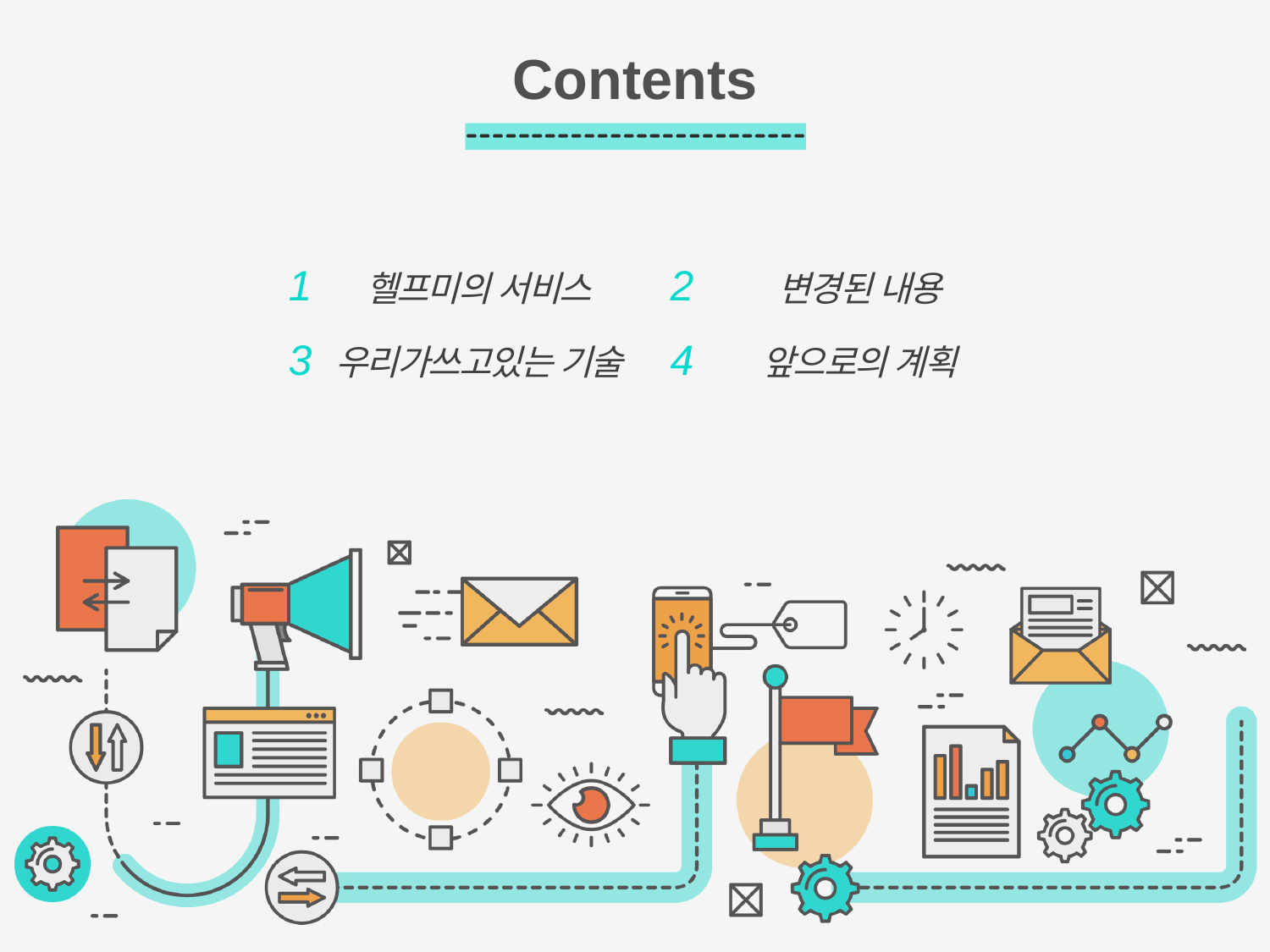

Contents
1
헬프미의 서비스
2
변경된 내용
3
우리가쓰고있는 기술
4
앞으로의 계획